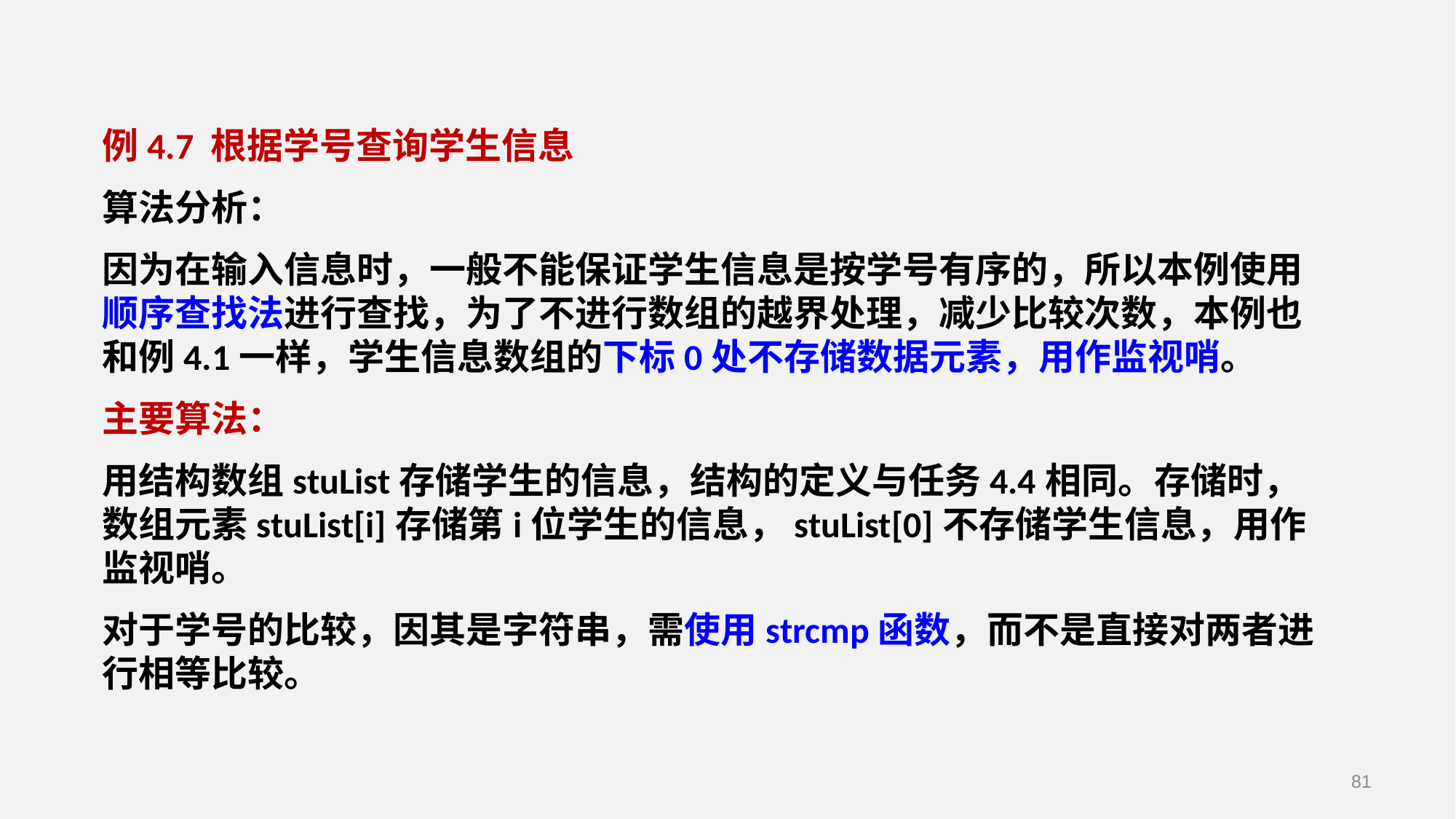

例4.7 根据学号查询学生信息
算法分析：
因为在输入信息时，一般不能保证学生信息是按学号有序的，所以本例使用顺序查找法进行查找，为了不进行数组的越界处理，减少比较次数，本例也和例4.1一样，学生信息数组的下标0处不存储数据元素，用作监视哨。
主要算法：
用结构数组stuList存储学生的信息，结构的定义与任务4.4相同。存储时，数组元素stuList[i]存储第i位学生的信息，stuList[0]不存储学生信息，用作监视哨。
对于学号的比较，因其是字符串，需使用strcmp函数，而不是直接对两者进行相等比较。
81